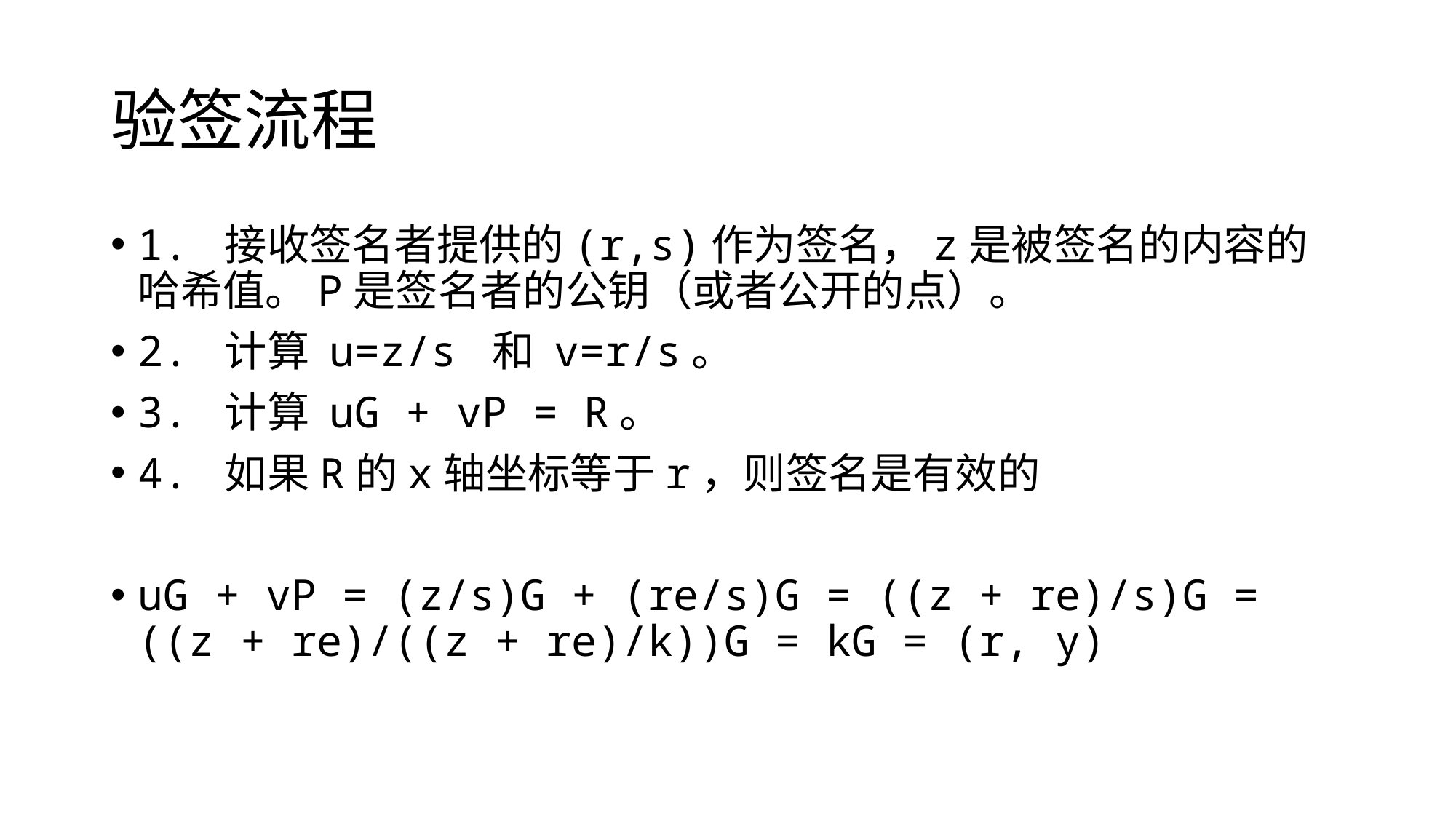

# 验签流程
1. 接收签名者提供的(r,s)作为签名，z是被签名的内容的哈希值。P是签名者的公钥（或者公开的点）。
2. 计算 u=z/s 和 v=r/s。
3. 计算 uG + vP = R。
4. 如果R的x轴坐标等于r，则签名是有效的

uG + vP = (z/s)G + (re/s)G = ((z + re)/s)G = ((z + re)/((z + re)/k))G = kG = (r, y)